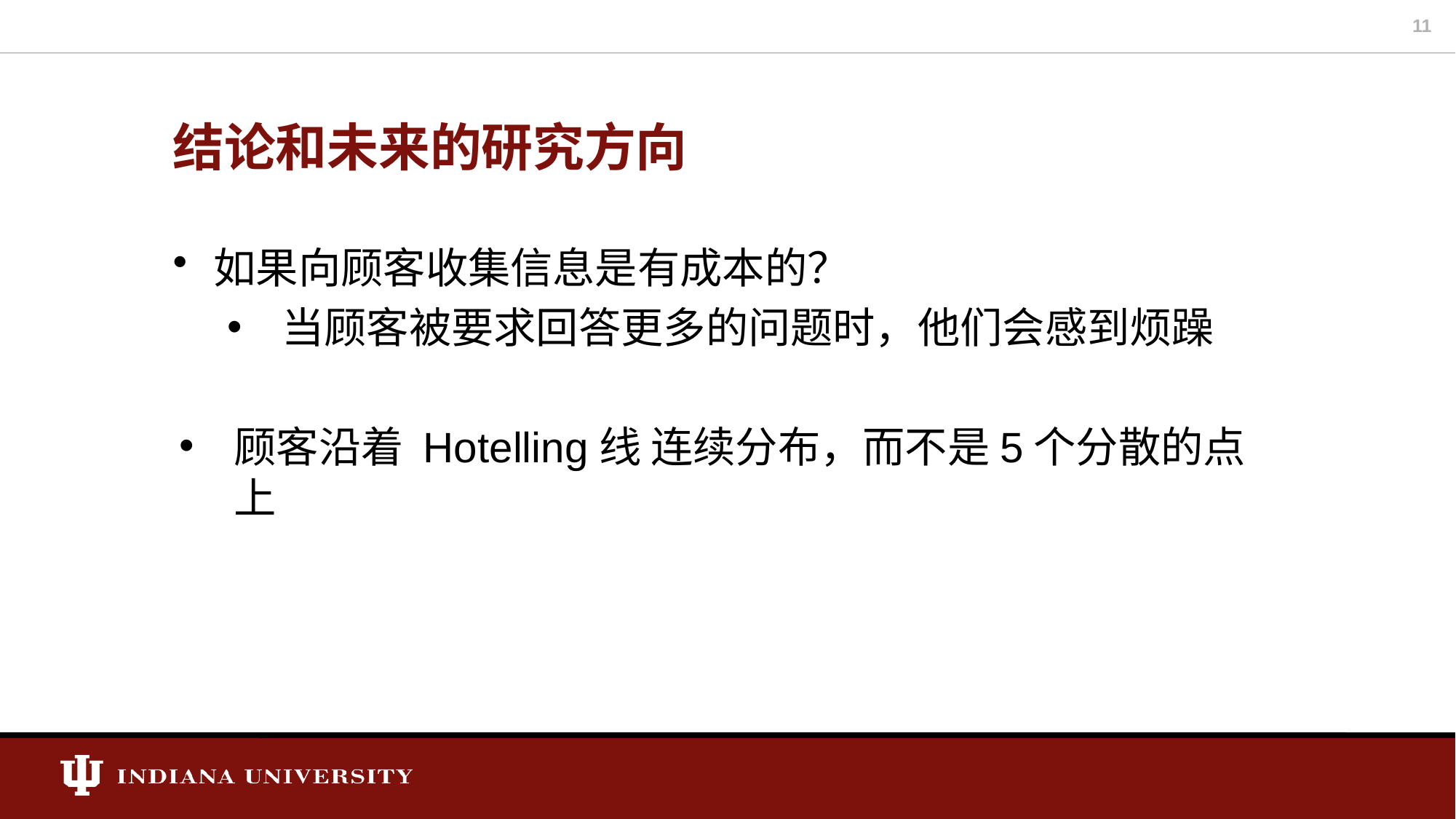

11
# 结论和未来的研究方向
如果向顾客收集信息是有成本的？
当顾客被要求回答更多的问题时，他们会感到烦躁

顾客沿着 Hotelling线 连续分布，而不是5个分散的点上